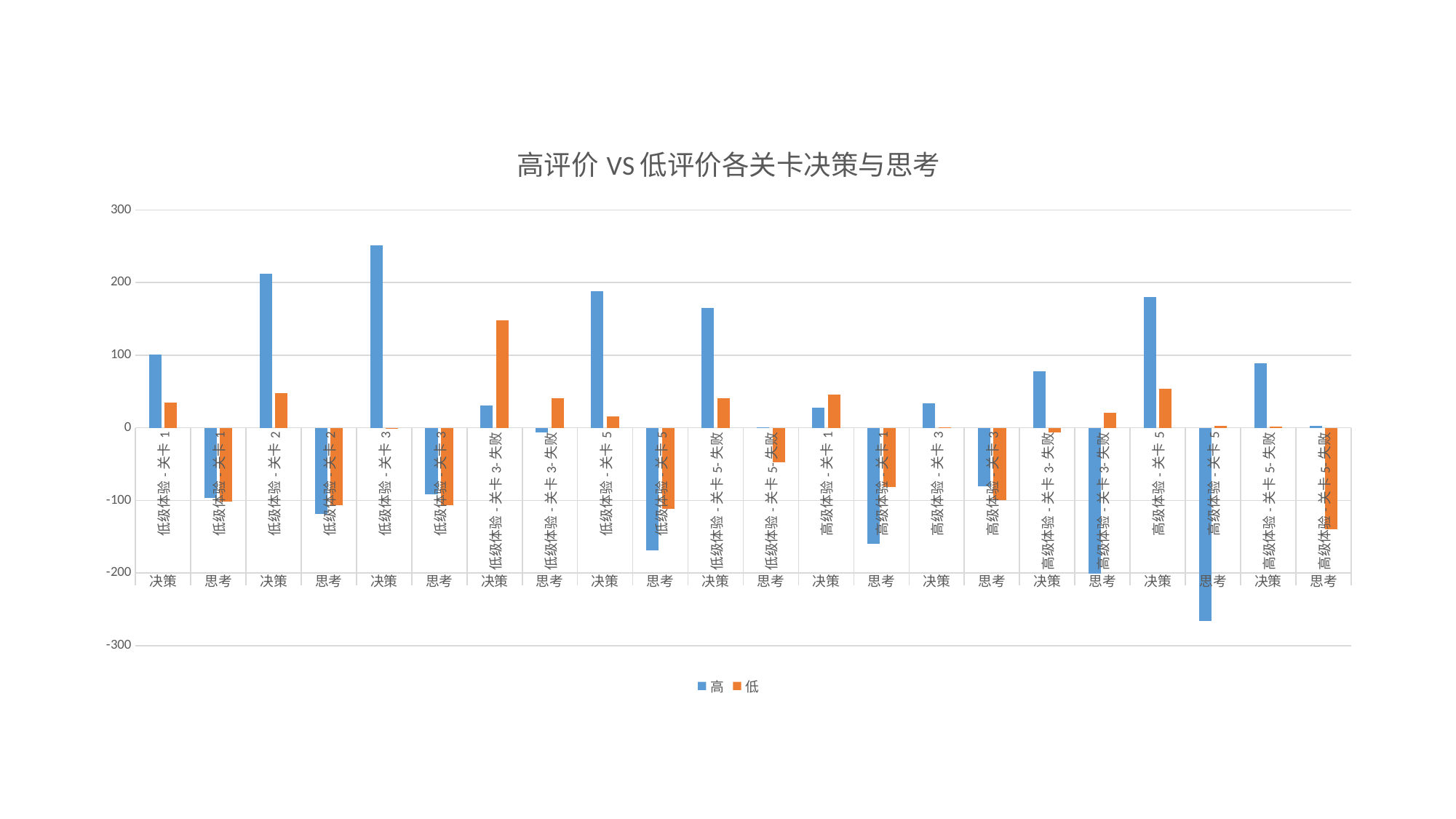

### Chart: 高评价VS低评价各关卡决策与思考

| Category | 高 | 低 |
|---|---|---|
| 低级体验-关卡1 | 100.76240485929047 | 34.44440933229331 |
| 低级体验-关卡1 | -96.38120221040396 | -101.8986685520863 |
| 低级体验-关卡2 | 212.5175146003538 | 47.853421188385916 |
| 低级体验-关卡2 | -118.86141136583726 | -106.78962634801066 |
| 低级体验-关卡3 | 251.30986137088158 | -0.3504778963293187 |
| 低级体验-关卡3 | -91.8541606995766 | -106.88946104764555 |
| 低级体验-关卡3-失败 | 30.884779344051804 | 148.2997540178126 |
| 低级体验-关卡3-失败 | -6.610145225861996 | 40.8801326552604 |
| 低级体验-关卡5 | 187.86027261878476 | 15.722445760164163 |
| 低级体验-关卡5 | -168.9361154103712 | -111.15535987124358 |
| 低级体验-关卡5-失败 | 164.73586128755846 | 40.8128543422539 |
| 低级体验-关卡5-失败 | 1.0640416086882651 | -47.67107965717951 |
| 高级体验-关卡1 | 27.56457611797401 | 45.792999711520615 |
| 高级体验-关卡1 | -160.136935028277 | -81.59956768022832 |
| 高级体验-关卡3 | 33.805756678714246 | 0.15935865671984284 |
| 高级体验-关卡3 | -80.95383604654988 | -99.91156808226513 |
| 高级体验-关卡3-失败 | 77.3529975874468 | -6.3956484683782735 |
| 高级体验-关卡3-失败 | -200.40600906227593 | 20.419552294965577 |
| 高级体验-关卡5 | 180.50190469640873 | 54.27627675006166 |
| 高级体验-关卡5 | -266.49978699677536 | 2.973161190169644 |
| 高级体验-关卡5-失败 | 89.10673859184836 | 2.0114849849467906 |
| 高级体验-关卡5-失败 | 2.961200365735993 | -139.45392638914552 |